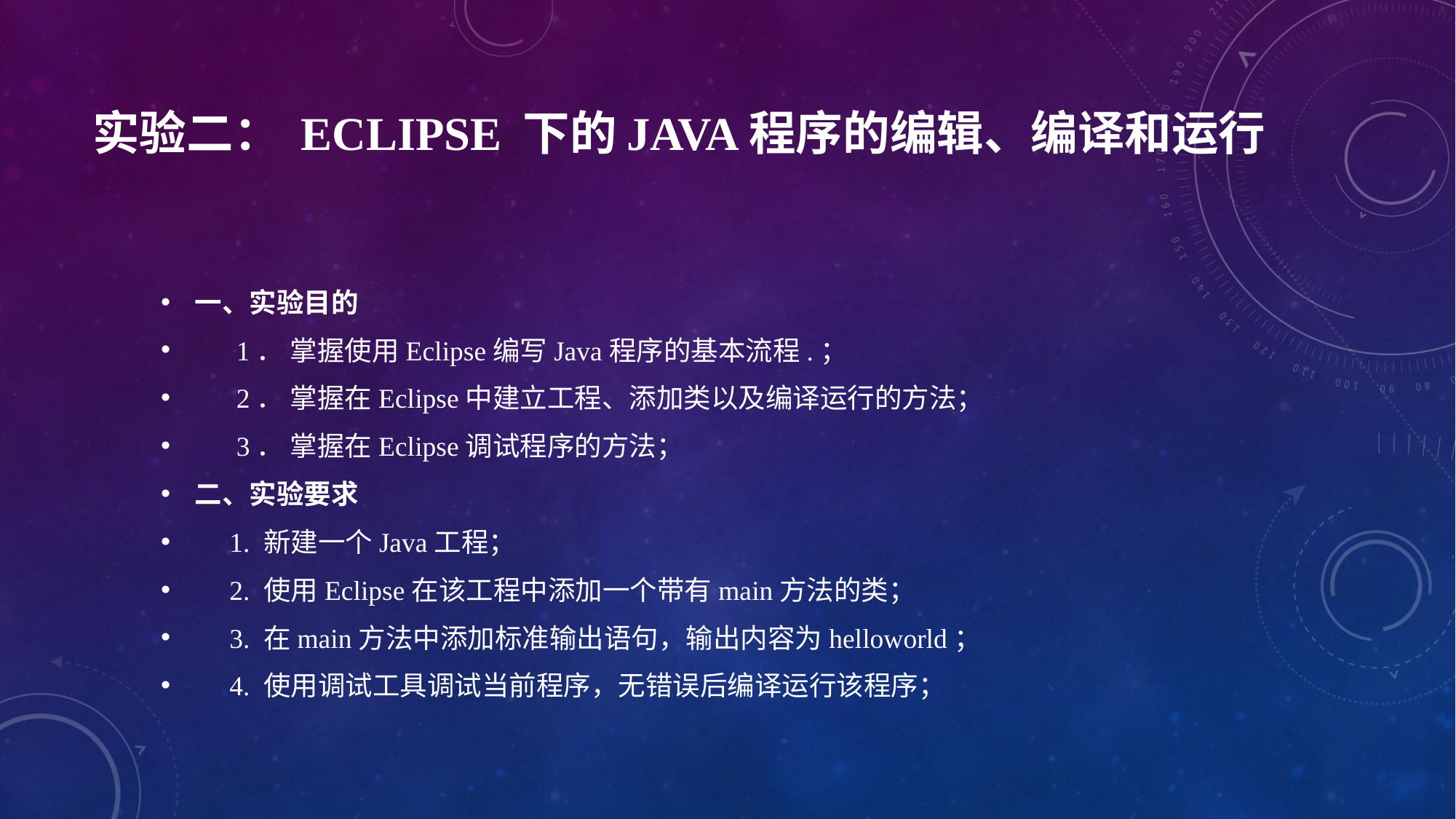

# 实验二： Eclipse 下的Java程序的编辑、编译和运行
一、实验目的
      1． 掌握使用Eclipse编写Java程序的基本流程.；
      2． 掌握在Eclipse中建立工程、添加类以及编译运行的方法；
      3． 掌握在Eclipse调试程序的方法；
二、实验要求
     1. 新建一个Java工程；
     2. 使用Eclipse在该工程中添加一个带有main方法的类；
     3. 在main方法中添加标准输出语句，输出内容为helloworld；
     4. 使用调试工具调试当前程序，无错误后编译运行该程序；